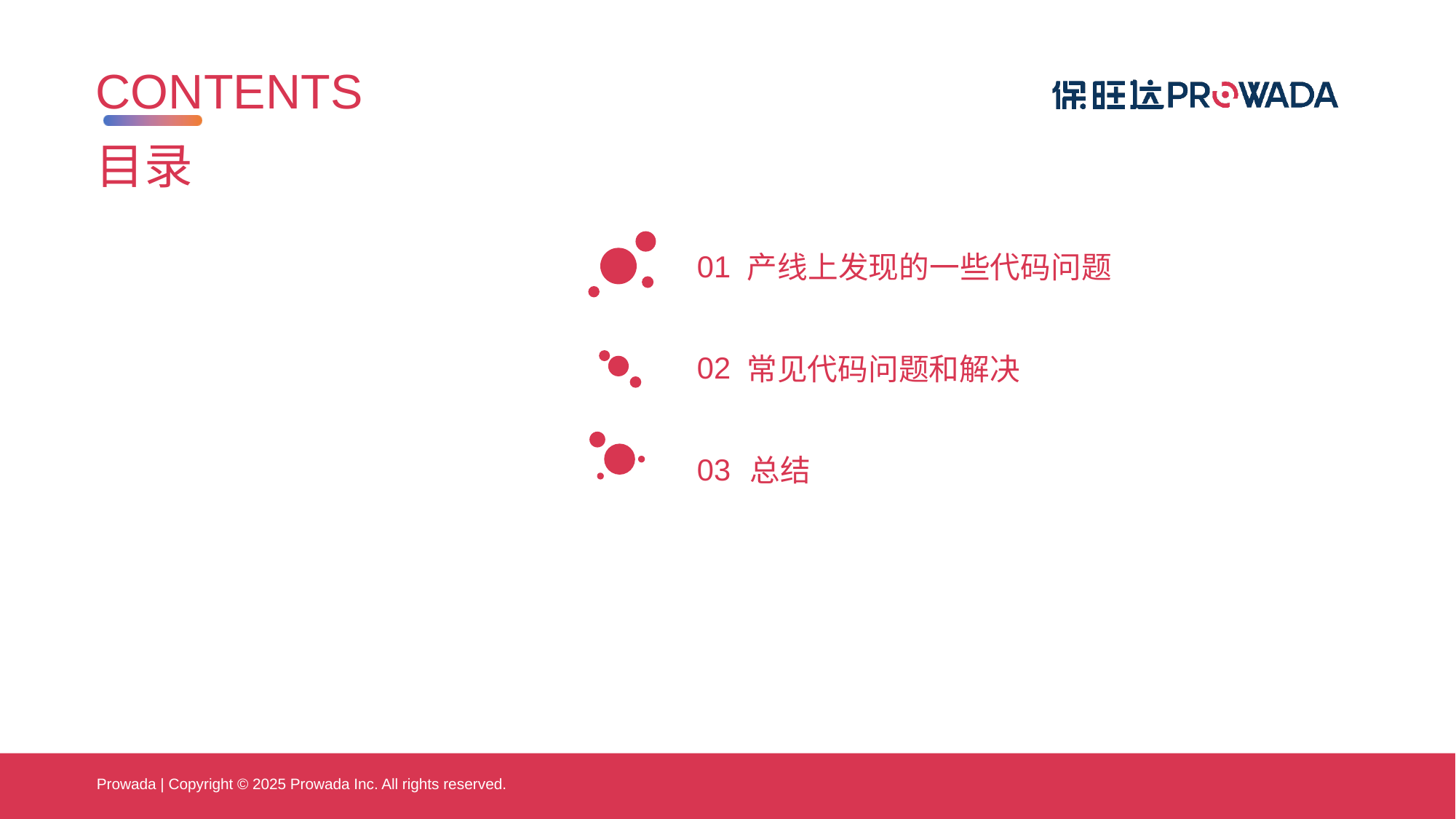

CONTENTS
目录

01
产线上发现的一些代码问题
02
常见代码问题和解决

03
总结

Prowada | Copyright © 2025 Prowada Inc. All rights reserved.